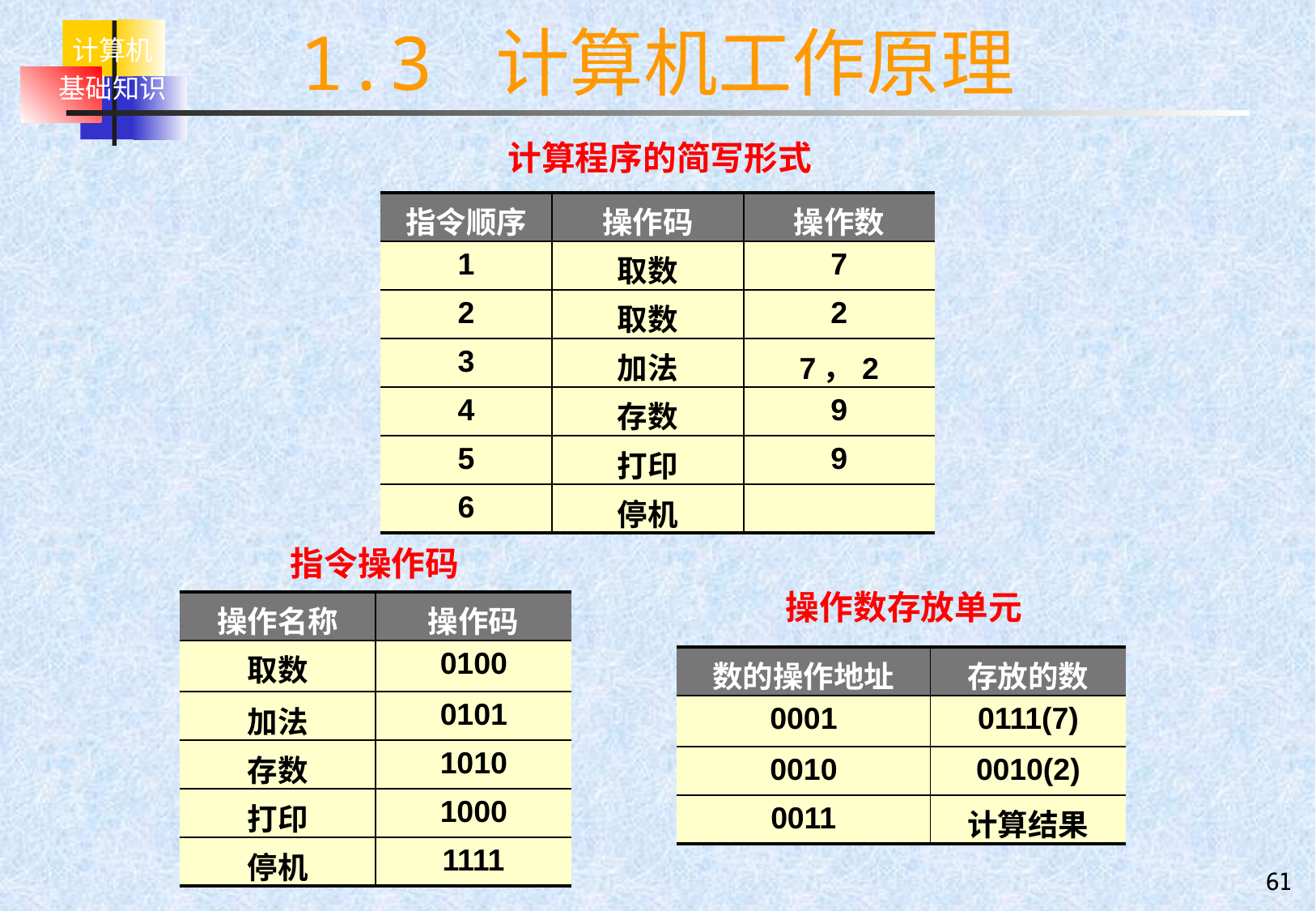

1.3 计算机工作原理
计算程序的简写形式
| 指令顺序 | 操作码 | 操作数 |
| --- | --- | --- |
| 1 | 取数 | 7 |
| 2 | 取数 | 2 |
| 3 | 加法 | 7，2 |
| 4 | 存数 | 9 |
| 5 | 打印 | 9 |
| 6 | 停机 |  |
指令操作码
操作数存放单元
| 操作名称 | 操作码 |
| --- | --- |
| 取数 | 0100 |
| 加法 | 0101 |
| 存数 | 1010 |
| 打印 | 1000 |
| 停机 | 1111 |
| 数的操作地址 | 存放的数 |
| --- | --- |
| 0001 | 0111(7) |
| 0010 | 0010(2) |
| 0011 | 计算结果 |
61